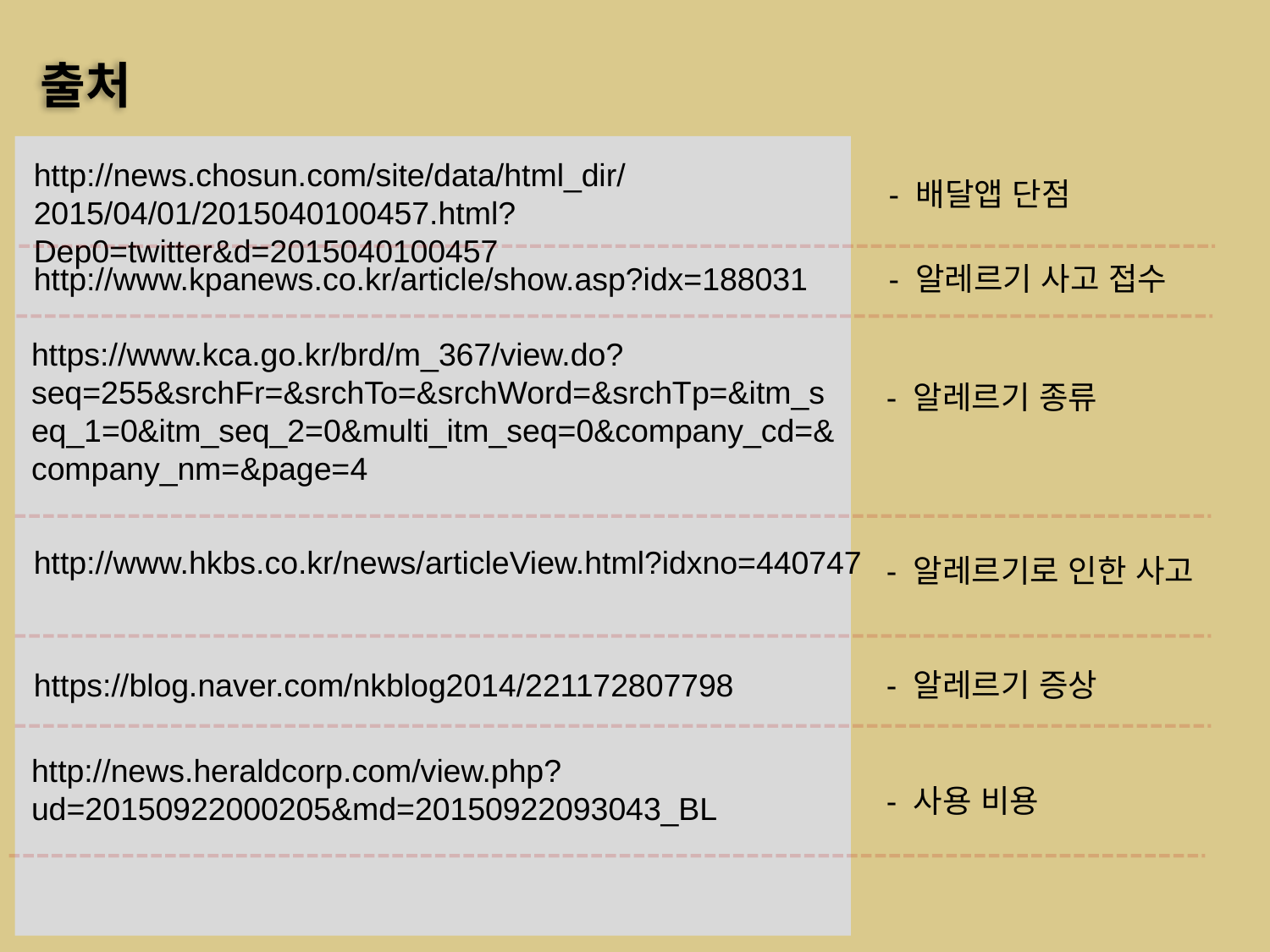

출처

http://news.chosun.com/site/data/html_dir/2015/04/01/2015040100457.html?Dep0=twitter&d=2015040100457
- 배달앱 단점
http://www.kpanews.co.kr/article/show.asp?idx=188031
- 알레르기 사고 접수
https://www.kca.go.kr/brd/m_367/view.do?seq=255&srchFr=&srchTo=&srchWord=&srchTp=&itm_seq_1=0&itm_seq_2=0&multi_itm_seq=0&company_cd=&company_nm=&page=4
- 알레르기 종류
http://www.hkbs.co.kr/news/articleView.html?idxno=440747
- 알레르기로 인한 사고
https://blog.naver.com/nkblog2014/221172807798
- 알레르기 증상
http://news.heraldcorp.com/view.php?ud=20150922000205&md=20150922093043_BL
- 사용 비용